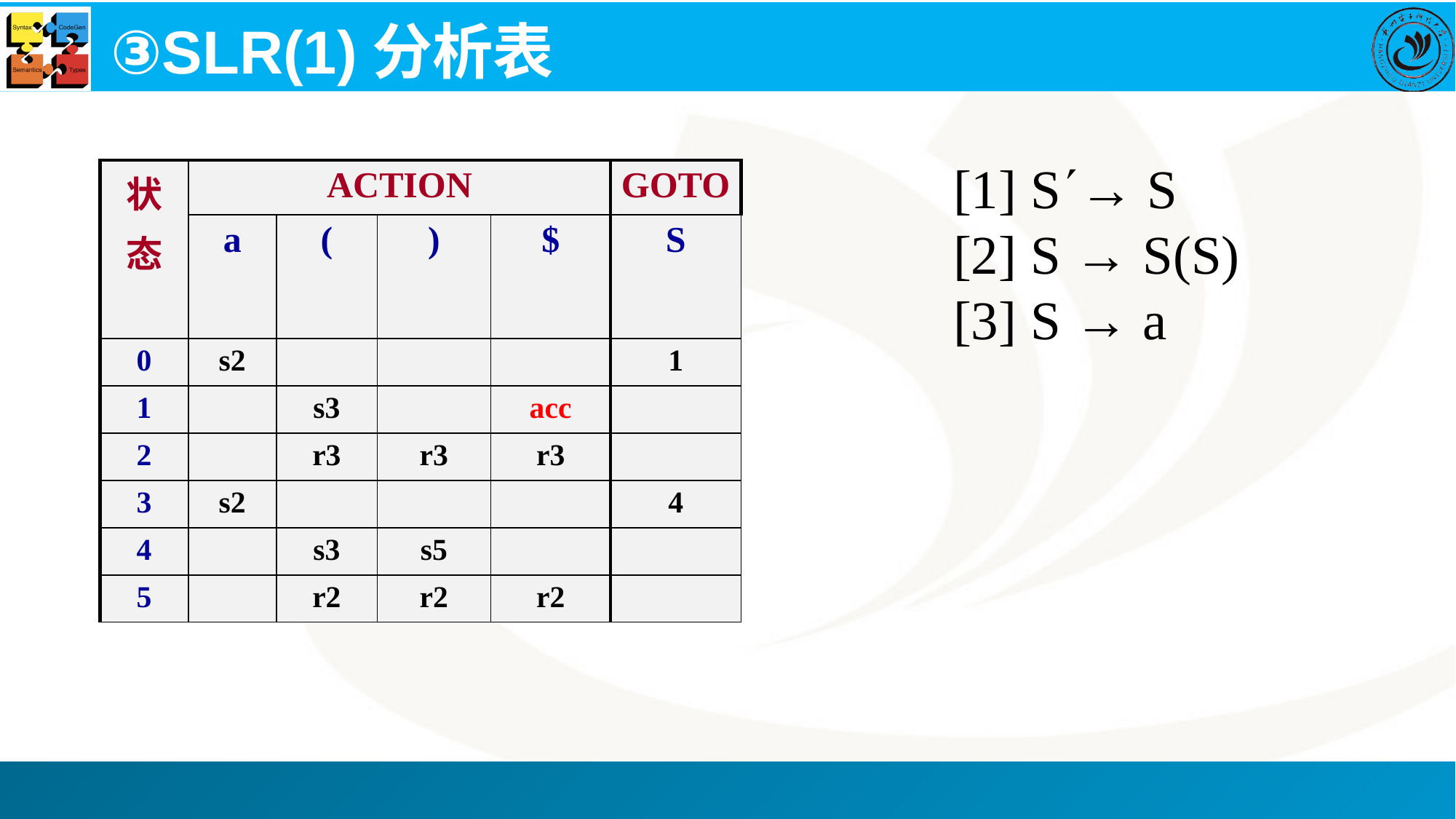

# ③SLR(1)分析表
[1] S′→ S
[2] S → S(S)
[3] S → a
| 状 态 | ACTION |  |  |  | GOTO |
| --- | --- | --- | --- | --- | --- |
|  | a | ( | ) | $ | S |
| 0 | s2 |  |  |  | 1 |
| 1 |  | s3 |  | acc |  |
| 2 |  | r3 | r3 | r3 |  |
| 3 | s2 |  |  |  | 4 |
| 4 |  | s3 | s5 |  |  |
| 5 |  | r2 | r2 | r2 |  |